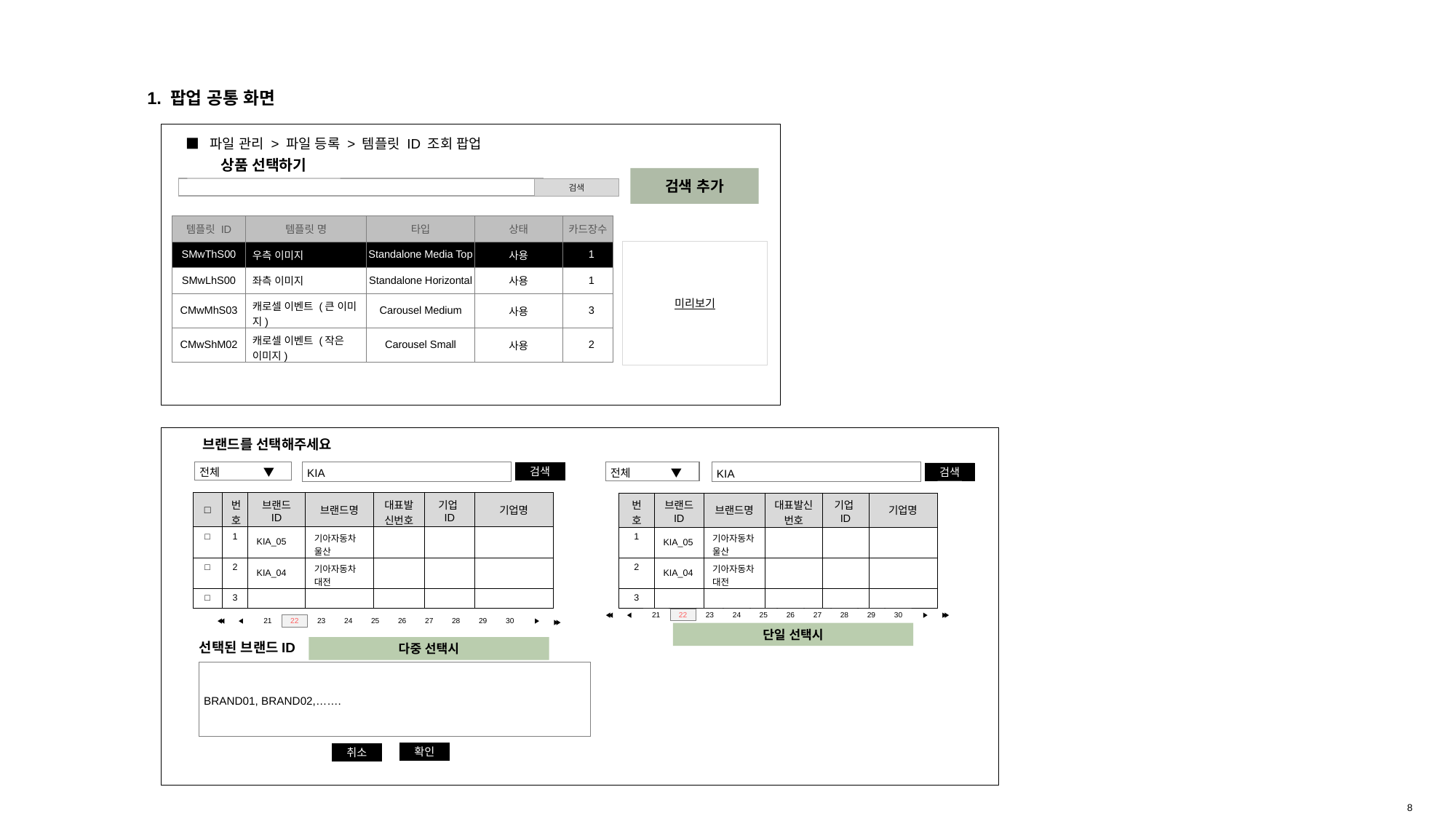

1. 팝업 공통 화면

■  파일 관리 > 파일 등록 > 템플릿 ID 조회 팝업
상품 선택하기
검색 추가
검색

| 템플릿 ID | 템플릿 명 | 타입 | 상태 | 카드장수 |
| --- | --- | --- | --- | --- |
| SMwThS00 | 우측 이미지 | Standalone Media Top | 사용 | 1 |
| SMwLhS00 | 좌측 이미지 | Standalone Horizontal | 사용 | 1 |
| CMwMhS03 | 캐로셀 이벤트 (큰 이미지) | Carousel Medium | 사용 | 3 |
| CMwShM02 | 캐로셀 이벤트 (작은 이미지) | Carousel Small | 사용 | 2 |
미리보기
브래
브랜드를 선택해주세요
전체              ▼
KIA
전체             ▼
KIA
검색
검색
| □ | 번호 | 브랜드 ID | 브랜드명 | 대표발신번호 | 기업ID | 기업명 |
| --- | --- | --- | --- | --- | --- | --- |
| □ | 1 | KIA\_05 | 기아자동차 울산 |  |  |  |
| □ | 2 | KIA\_04 | 기아자동차 대전 |  |  |  |
| □ | 3 |  |  |  |  |  |
| 번호 | 브랜드 ID | 브랜드명 | 대표발신번호 | 기업ID | 기업명 |
| --- | --- | --- | --- | --- | --- |
| 1 | KIA\_05 | 기아자동차 울산 |  |  |  |
| 2 | KIA\_04 | 기아자동차 대전 |  |  |  |
| 3 |  |  |  |  |  |
◀◀
◀
21
22
23
24
25
26
27
28
29
30
▶
▶▶
◀◀
◀
21
22
23
24
25
26
27
28
29
30
▶
▶▶
단일 선택시
선택된 브랜드ID
다중 선택시
BRAND01, BRAND02,…….
확인
취소